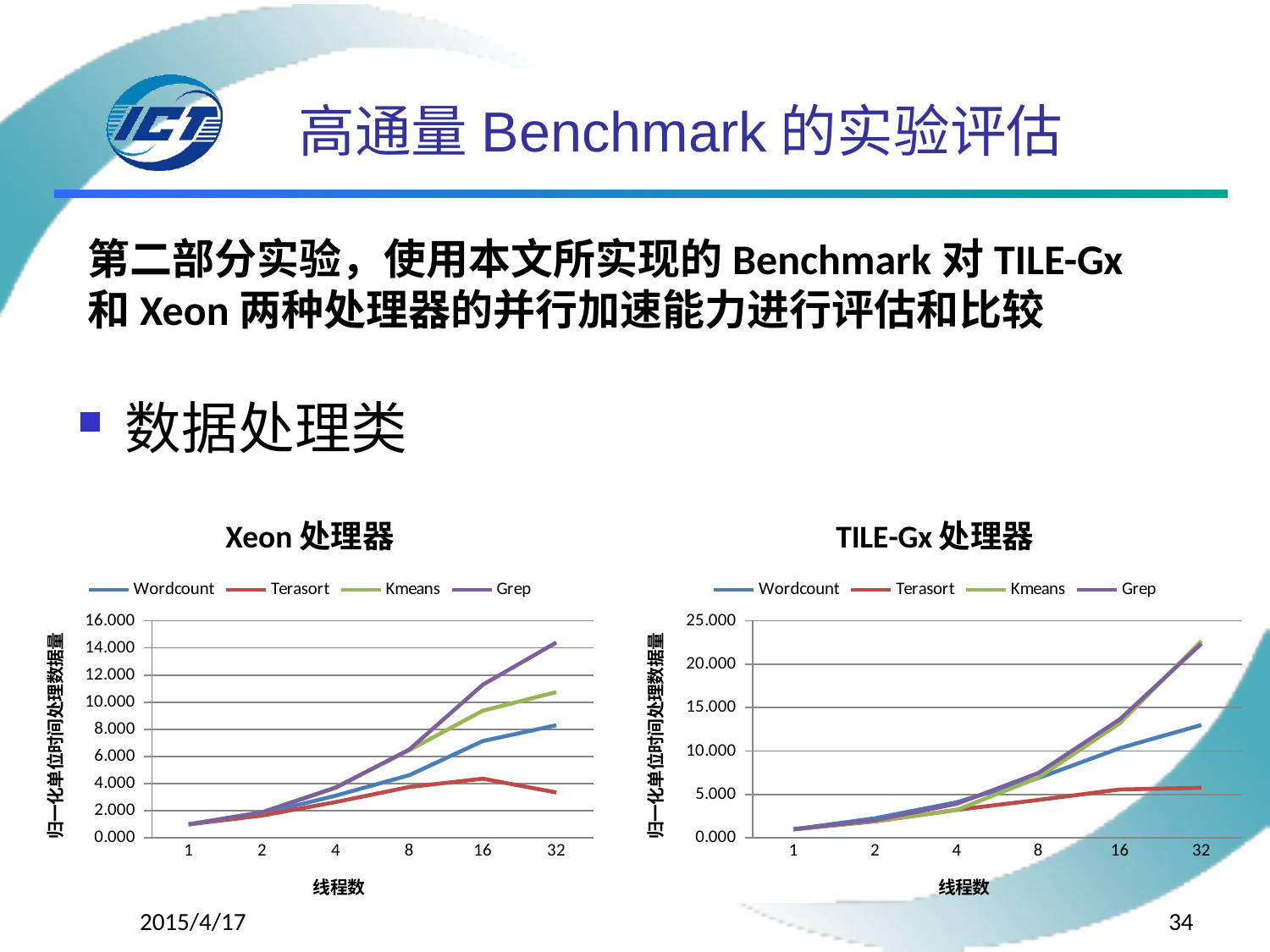

# 高通量Benchmark的实验评估
第二部分实验，使用本文所实现的Benchmark对TILE-Gx和Xeon两种处理器的并行加速能力进行评估和比较
数据处理类

### Chart: Xeon处理器

| Category | Wordcount | Terasort | Kmeans | Grep |
|---|---|---|---|---|
| 1 | 1.0 | 1.0 | 1.0 | 1.0 |
| 2 | 1.781491676497574 | 1.651313999073251 | 1.891484249866524 | 1.8905484818805112 |
| 4 | 3.1118488838007963 | 2.6421762462929 | 3.731735761041311 | 3.699568758984188 |
| 8 | 4.621217273036377 | 3.754866871822321 | 6.466136496968907 | 6.510118043844856 |
| 16 | 7.138130252100837 | 4.365370406377595 | 9.376784195103518 | 11.288011695906421 |
| 32 | 8.302382406841787 | 3.349510652264726 | 10.747237269772471 | 14.404850746268655 |

### Chart: TILE-Gx处理器

| Category | Wordcount | Terasort | Kmeans | Grep |
|---|---|---|---|---|
| 1 | 1.0 | 1.0 | 1.0 | 1.0 |
| 2 | 2.267877002180921 | 1.904673872257864 | 1.935758554241968 | 2.041685837857734 |
| 4 | 4.1116813742177065 | 3.2306426575597627 | 3.2210033724986094 | 3.933167878035809 |
| 8 | 6.889303264303272 | 4.3767783724671725 | 6.9423008078198185 | 7.4678559407606855 |
| 16 | 10.341214436248686 | 5.578225093141076 | 13.203339155146384 | 13.653538461538458 |
| 32 | 13.002732692944704 | 5.773357745228591 | 22.68331383817317 | 22.365927419354836 |
2015/4/17
34